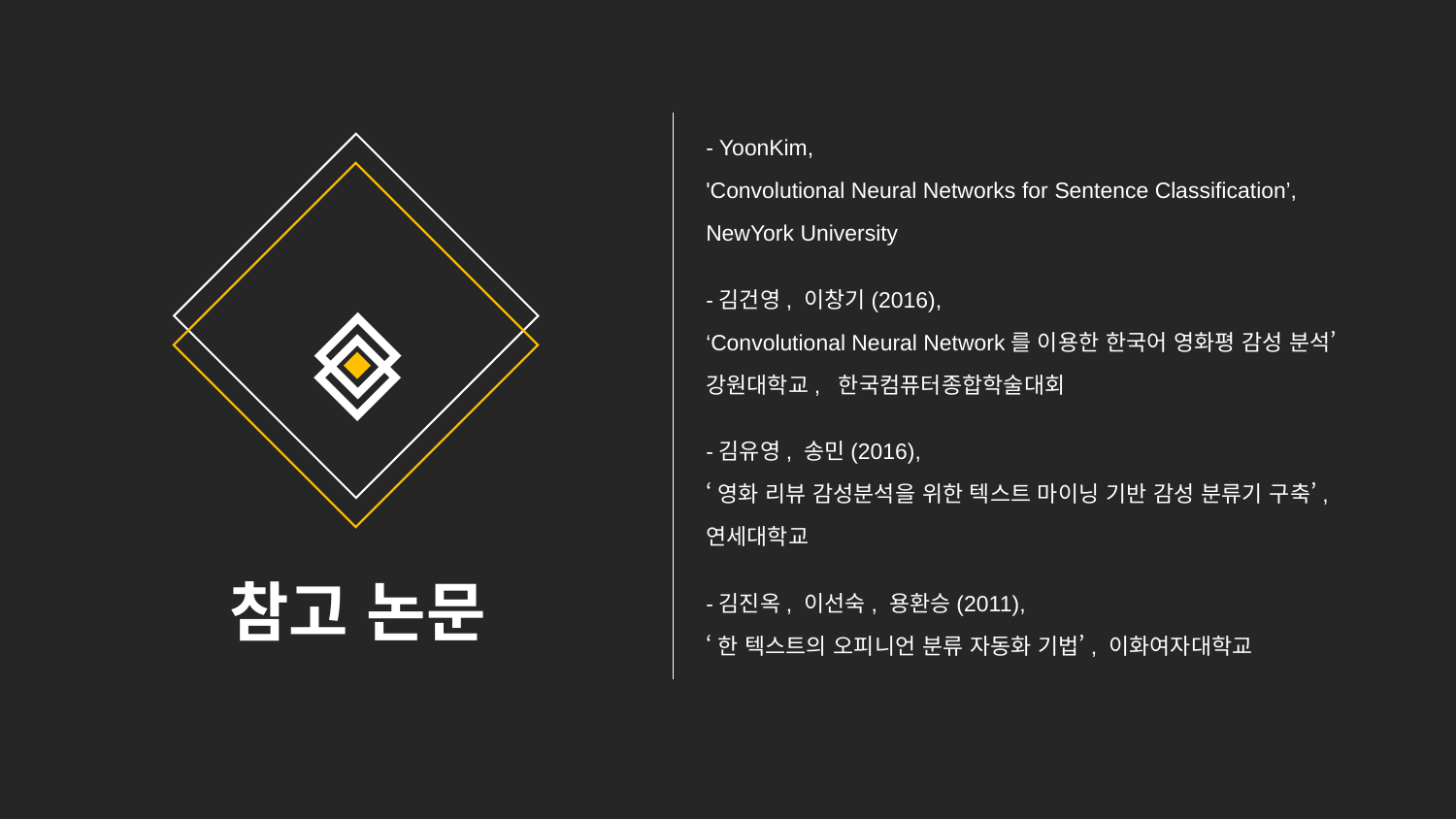

- YoonKim,
'Convolutional Neural Networks for Sentence Classiﬁcation’,
NewYork University

-김건영, 이창기(2016),
‘Convolutional Neural Network를 이용한 한국어 영화평 감성 분석’
강원대학교,  한국컴퓨터종합학술대회

-김유영, 송민(2016),
‘영화 리뷰 감성분석을 위한 텍스트 마이닝 기반 감성 분류기 구축’,
연세대학교

-김진옥, 이선숙, 용환승(2011),
‘한 텍스트의 오피니언 분류 자동화 기법’, 이화여자대학교

참고 논문